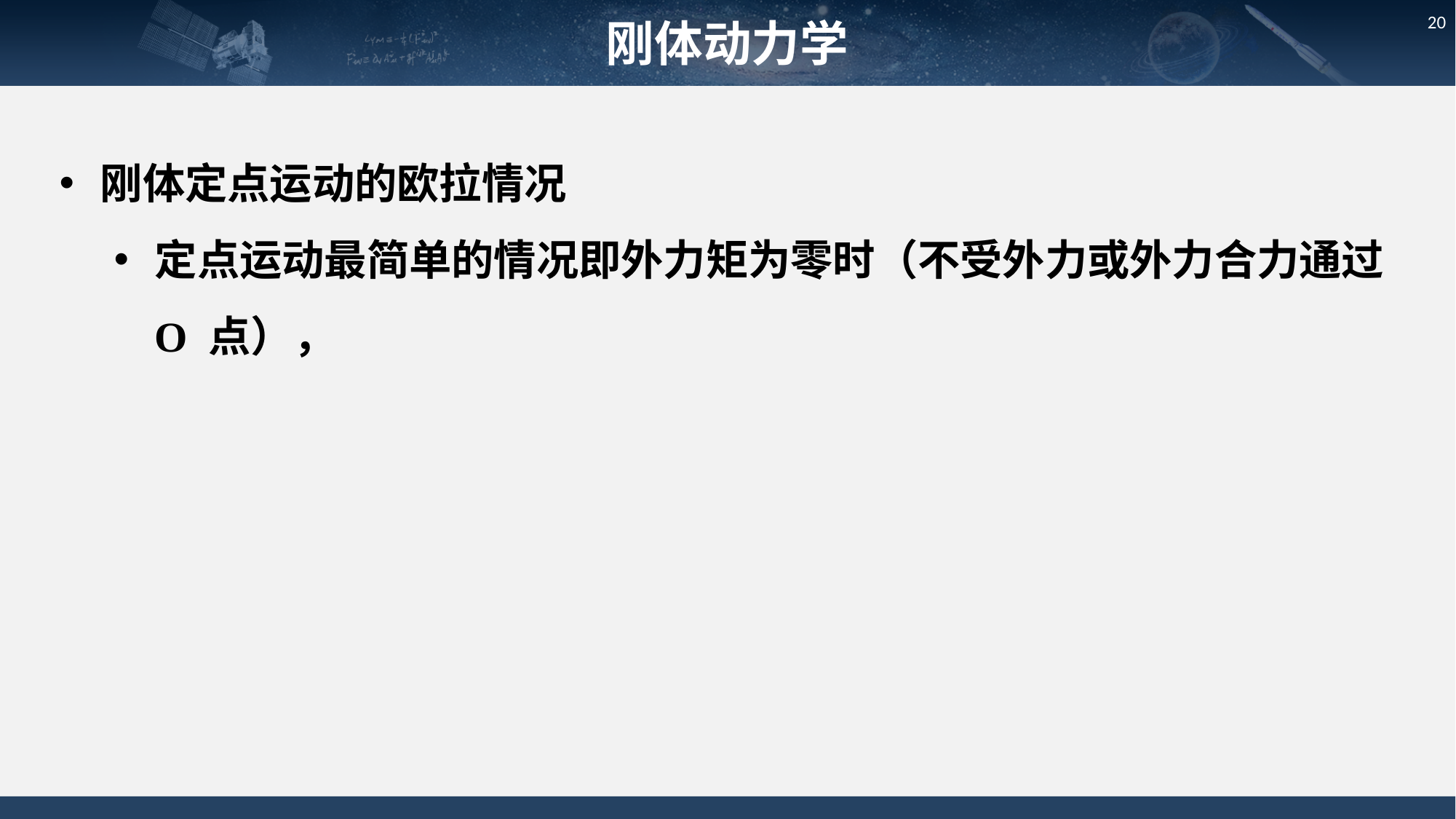

刚体动力学
20
刚体定点运动的欧拉情况
定点运动最简单的情况即外力矩为零时（不受外力或外力合力通过 O 点），